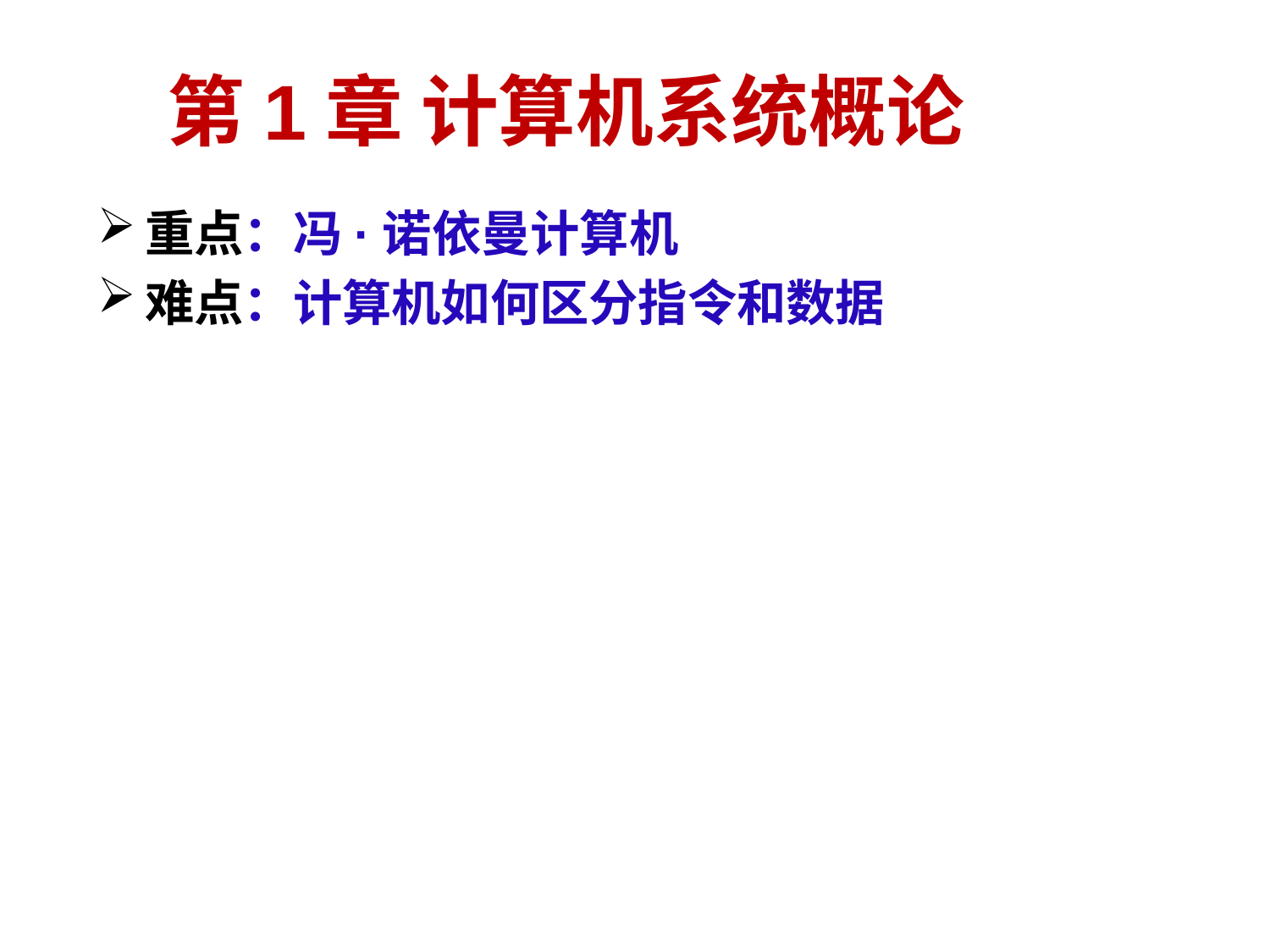

# 第1章 计算机系统概论
重点：冯·诺依曼计算机
难点：计算机如何区分指令和数据